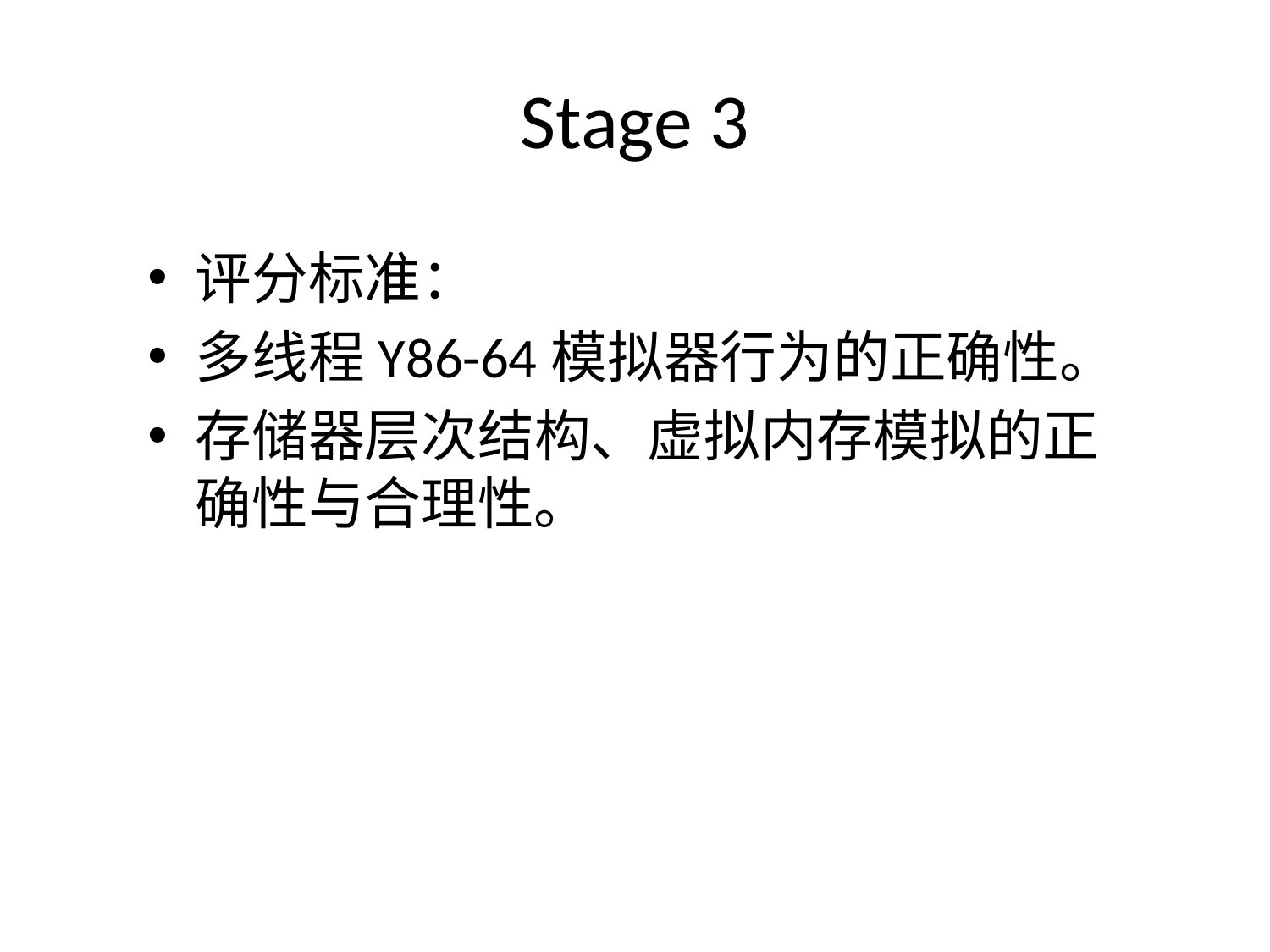

# Stage 3
评分标准：
多线程Y86-64模拟器行为的正确性。
存储器层次结构、虚拟内存模拟的正确性与合理性。